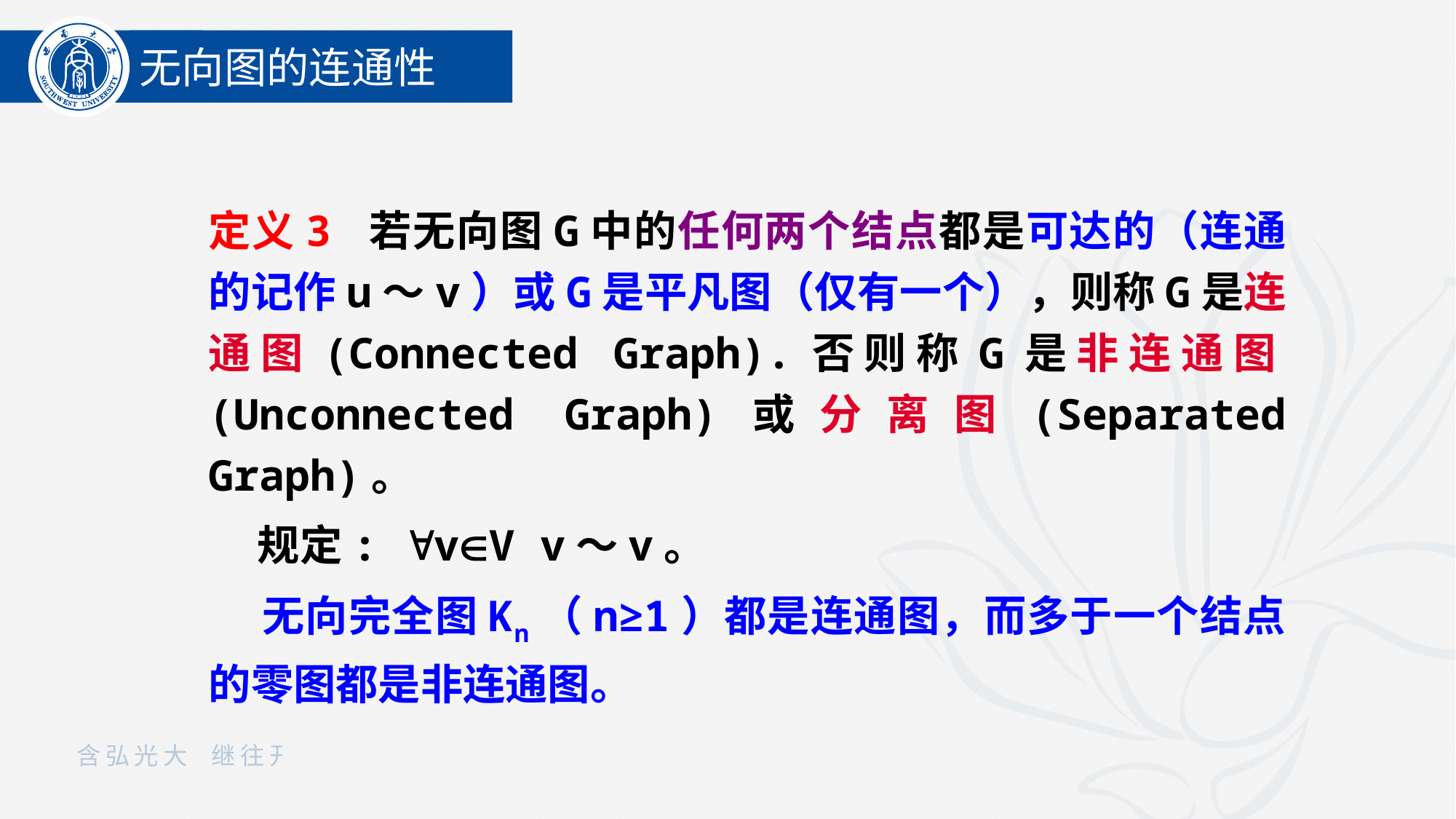

无向图的连通性
定义3 若无向图G中的任何两个结点都是可达的（连通的记作u～v）或G是平凡图（仅有一个），则称G是连通图(Connected Graph).否则称G是非连通图(Unconnected Graph)或分离图(Separated Graph)。
    规定: ∀v∈V v～v。
    无向完全图Kn（n≥1）都是连通图，而多于一个结点的零图都是非连通图。